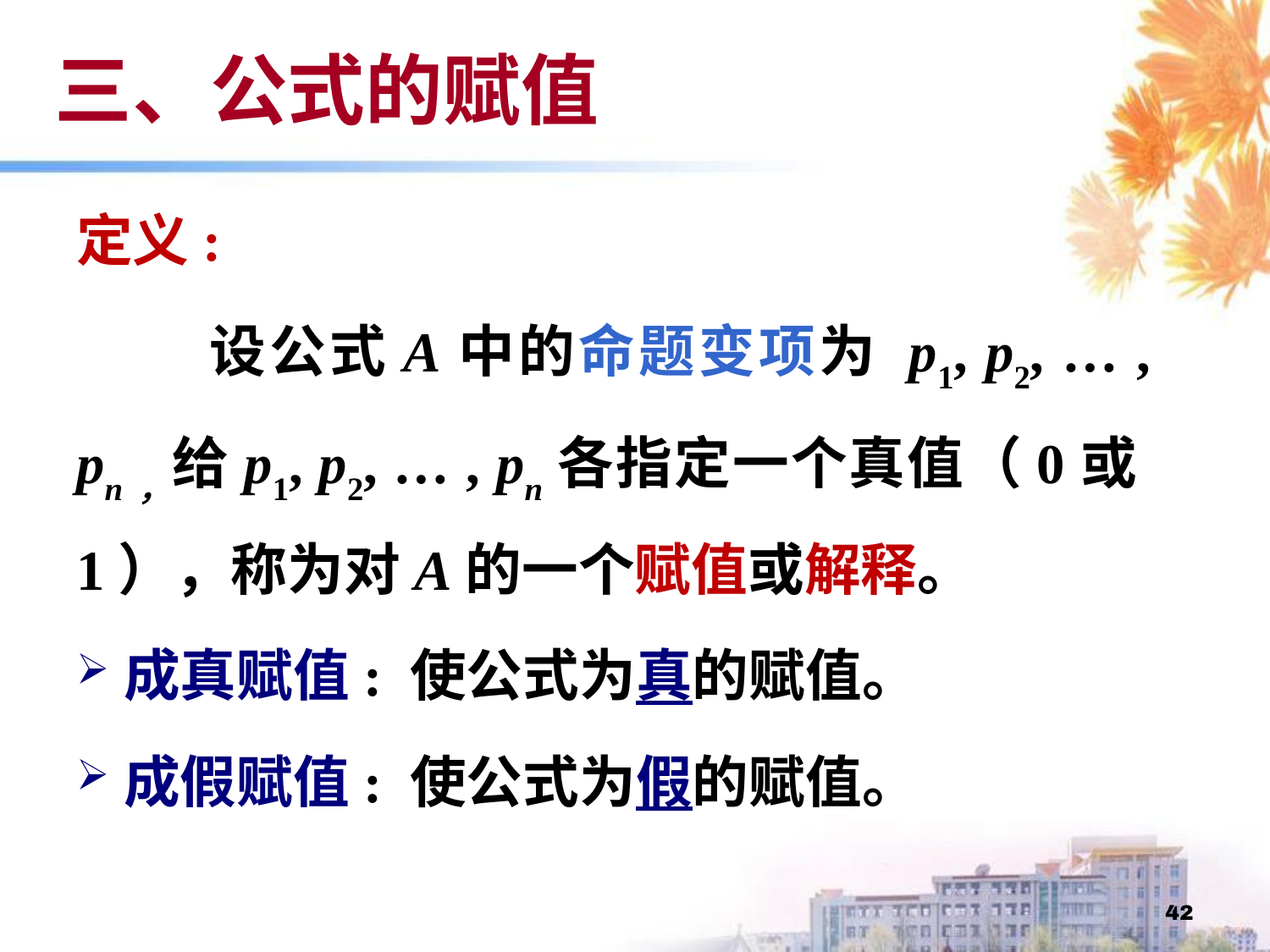

# 三、公式的赋值
定义:
       设公式A中的命题变项为 p1, p2, … , pn，给p1, p2, … , pn各指定一个真值（0或1），称为对A的一个赋值或解释。
成真赋值: 使公式为真的赋值。
成假赋值: 使公式为假的赋值。
42